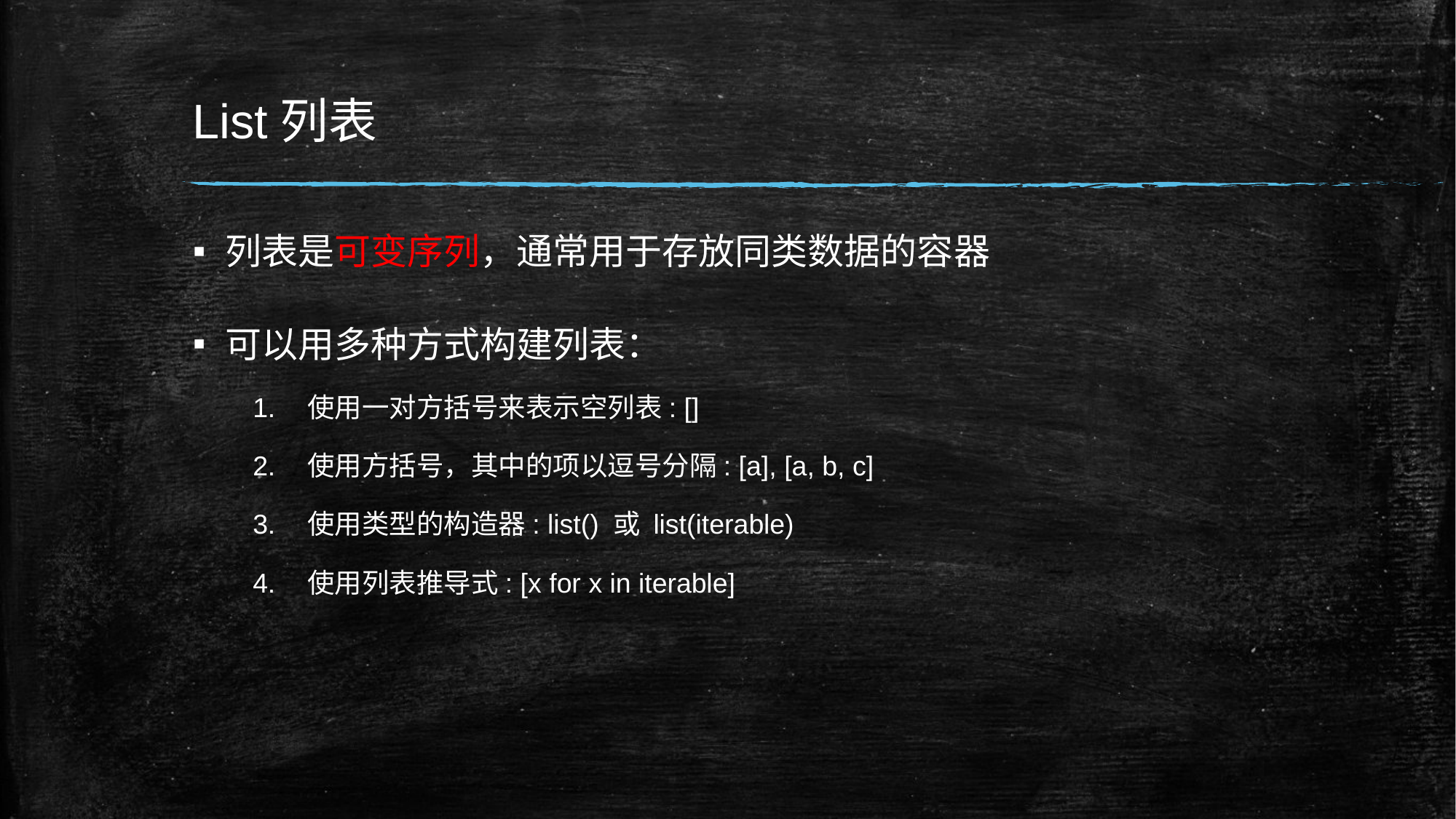

# List列表
列表是可变序列，通常用于存放同类数据的容器
可以用多种方式构建列表：
使用一对方括号来表示空列表: []
使用方括号，其中的项以逗号分隔: [a], [a, b, c]
使用类型的构造器: list() 或 list(iterable)
使用列表推导式: [x for x in iterable]